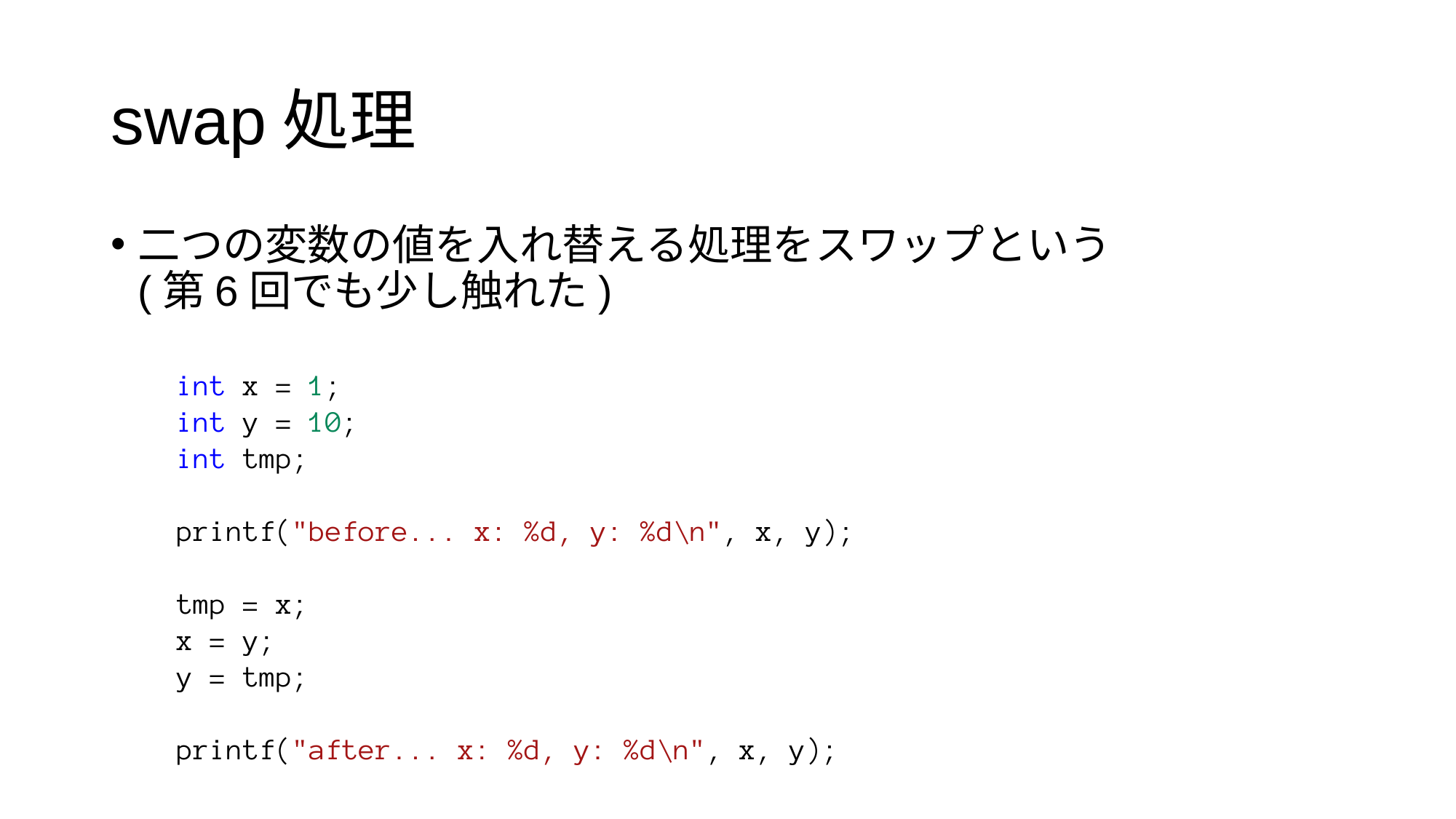

# swap処理
二つの変数の値を入れ替える処理をスワップという
(第6回でも少し触れた)
    int x = 1;
    int y = 10;
    int tmp;
    printf("before... x: %d, y: %d\n", x, y);
    tmp = x;
    x = y;
    y = tmp;
    printf("after... x: %d, y: %d\n", x, y);